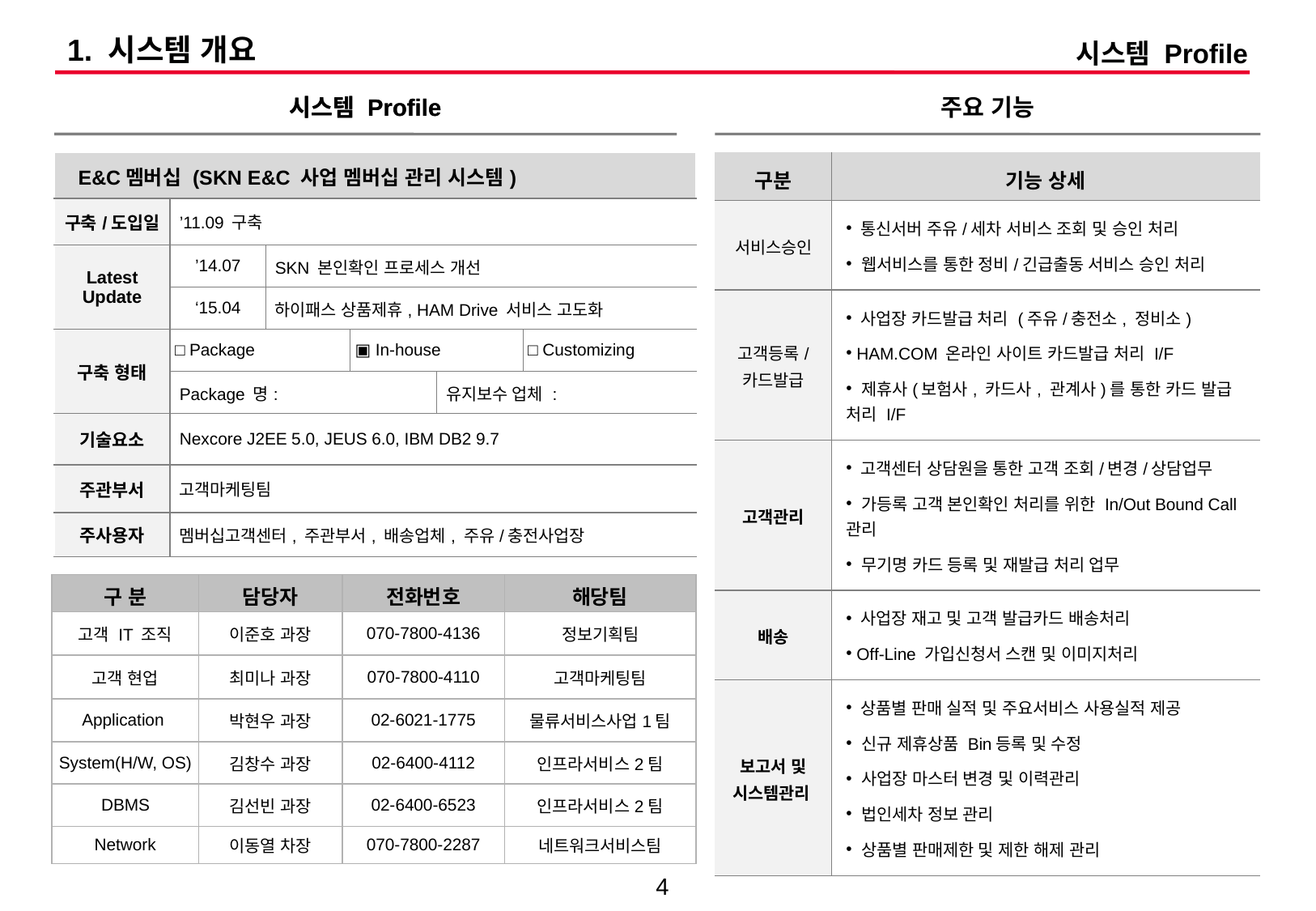

# 1. 시스템 개요
시스템 Profile
시스템 Profile

시스템 Profile

주요 기능

| E&C멤버십 (SKN E&C 사업 멤버십 관리 시스템) |  |  |  |  |  |
| --- | --- | --- | --- | --- | --- |
| 구축/도입일 | ’11.09 구축 |  |  |  |  |
| Latest Update | ’14.07 | SKN 본인확인 프로세스 개선 |  |  |  |
|  | ‘15.04 | 하이패스 상품제휴, HAM Drive 서비스 고도화 |  |  |  |
| 구축 형태 | □ Package |  | ▣ In-house |  | □ Customizing |
|  | Package 명: |  |  | 유지보수 업체 : |  |
| 기술요소 | Nexcore J2EE 5.0, JEUS 6.0, IBM DB2 9.7 |  |  |  |  |
| 주관부서 | 고객마케팅팀 |  |  |  |  |
| 주사용자 | 멤버십고객센터, 주관부서, 배송업체, 주유/충전사업장 |  |  |  |  |
| 구분 | 기능 상세 |
| --- | --- |
| 서비스승인 | 통신서버 주유/세차 서비스 조회 및 승인 처리 웹서비스를 통한 정비/긴급출동 서비스 승인 처리 |
| 고객등록/ 카드발급 | 사업장 카드발급 처리 (주유/충전소, 정비소) HAM.COM 온라인 사이트 카드발급 처리 I/F 제휴사(보험사, 카드사, 관계사)를 통한 카드 발급 처리 I/F |
| 고객관리 | 고객센터 상담원을 통한 고객 조회/변경/상담업무 가등록 고객 본인확인 처리를 위한 In/Out Bound Call 관리 무기명 카드 등록 및 재발급 처리 업무 |
| 배송 | 사업장 재고 및 고객 발급카드 배송처리 Off-Line 가입신청서 스캔 및 이미지처리 |
| 보고서 및 시스템관리 | 상품별 판매 실적 및 주요서비스 사용실적 제공 신규 제휴상품 Bin등록 및 수정 사업장 마스터 변경 및 이력관리 법인세차 정보 관리 상품별 판매제한 및 제한 해제 관리 |
| 구 분 | 담당자 | 전화번호 | 해당팀 |
| --- | --- | --- | --- |
| 고객 IT 조직 | 이준호 과장 | 070-7800-4136 | 정보기획팀 |
| 고객 현업 | 최미나 과장 | 070-7800-4110 | 고객마케팅팀 |
| Application | 박현우 과장 | 02-6021-1775 | 물류서비스사업1팀 |
| System(H/W, OS) | 김창수 과장 | 02-6400-4112 | 인프라서비스2팀 |
| DBMS | 김선빈 과장 | 02-6400-6523 | 인프라서비스2팀 |
| Network | 이동열 차장 | 070-7800-2287 | 네트워크서비스팀 |